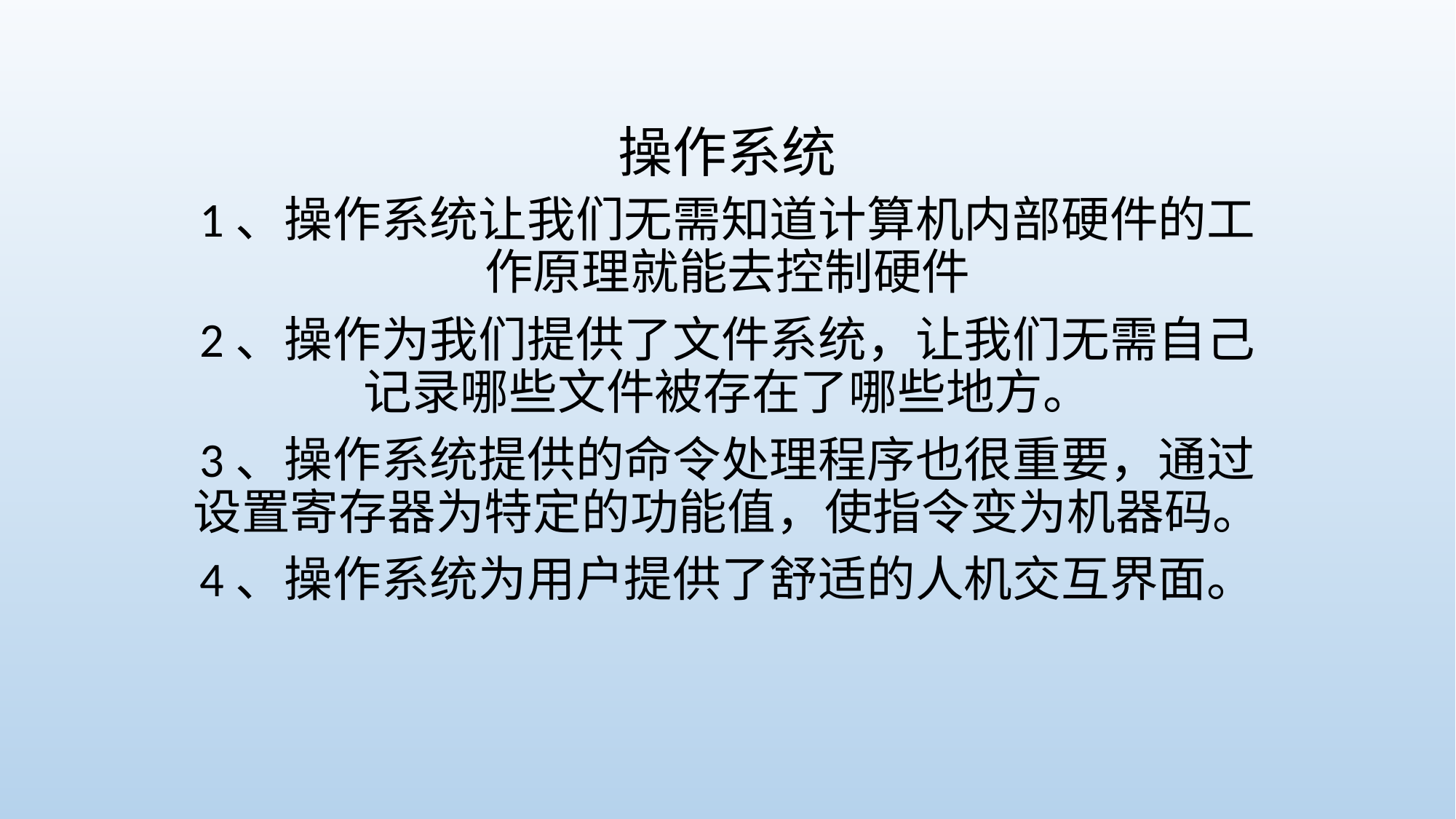

# 操作系统
1、操作系统让我们无需知道计算机内部硬件的工作原理就能去控制硬件
2、操作为我们提供了文件系统，让我们无需自己记录哪些文件被存在了哪些地方。
3、操作系统提供的命令处理程序也很重要，通过设置寄存器为特定的功能值，使指令变为机器码。
4、操作系统为用户提供了舒适的人机交互界面。